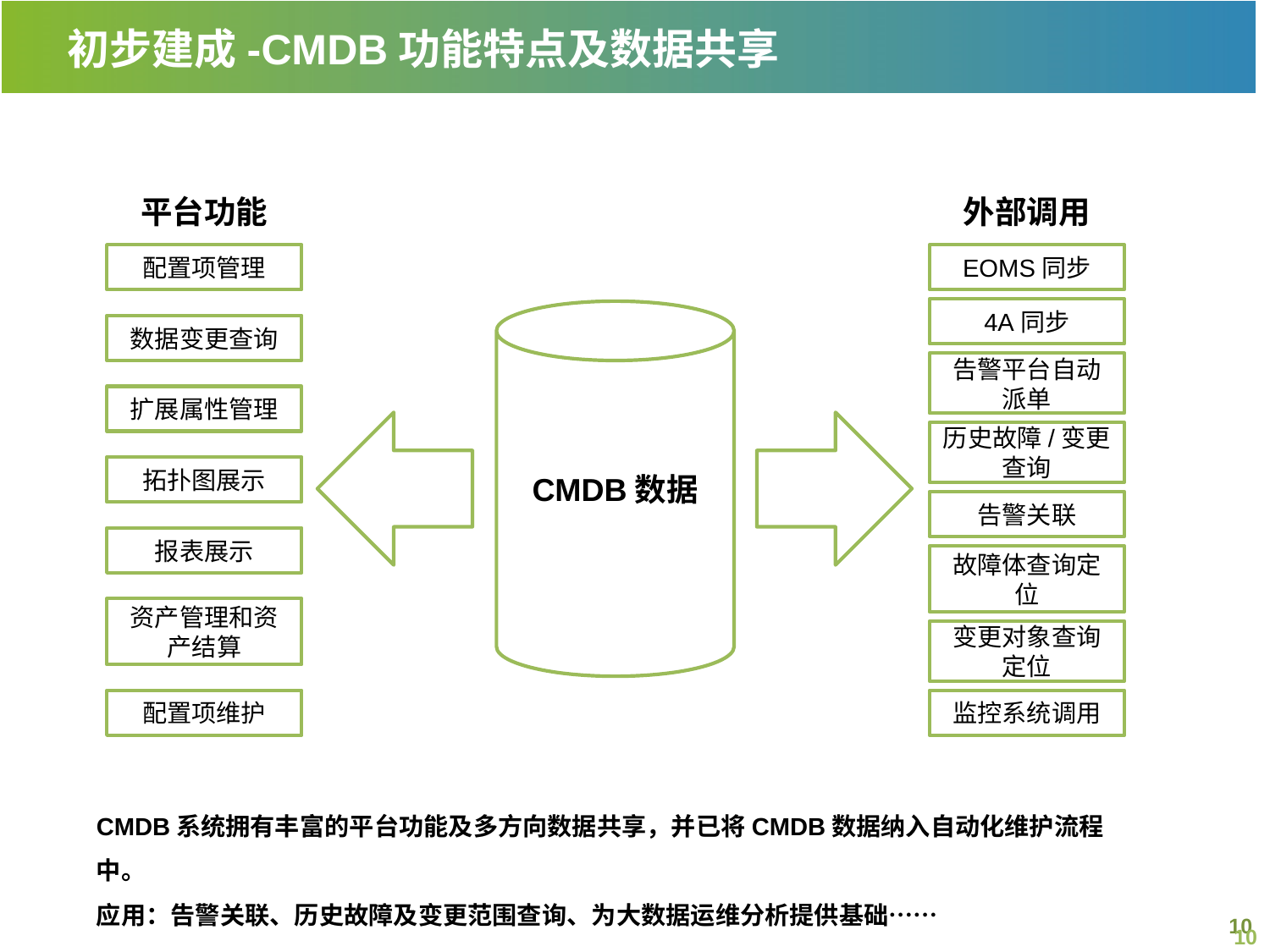

初步建成-CMDB功能特点及数据共享
平台功能
配置项管理
数据变更查询
扩展属性管理
拓扑图展示
报表展示
资产管理和资产结算
配置项维护
外部调用
EOMS同步
4A同步
告警平台自动派单
历史故障/变更查询
告警关联
故障体查询定位
变更对象查询定位
监控系统调用

CMDB数据

CMDB系统拥有丰富的平台功能及多方向数据共享，并已将CMDB数据纳入自动化维护流程中。
应用：告警关联、历史故障及变更范围查询、为大数据运维分析提供基础……